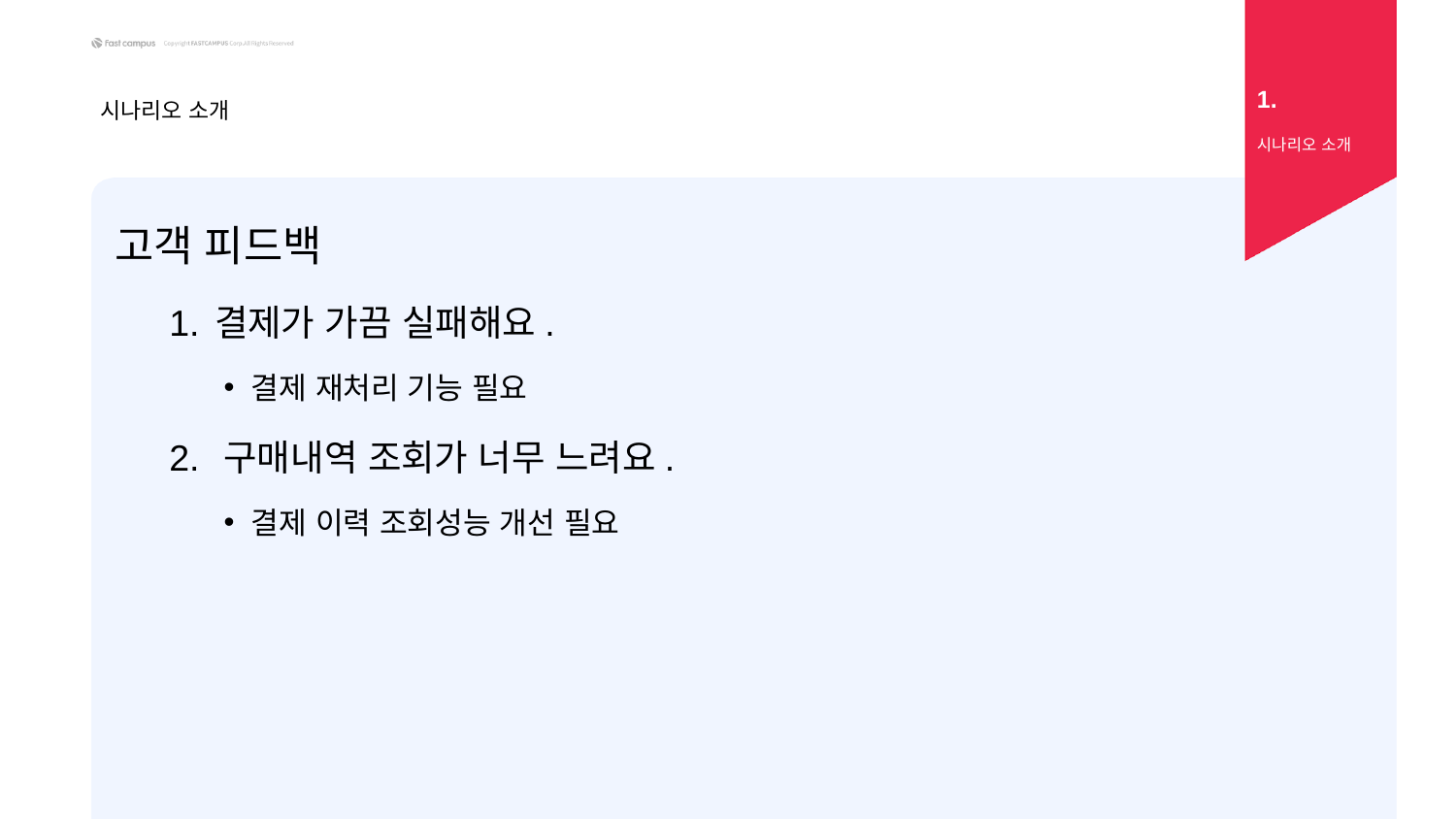

1.
# 시나리오 소개
시나리오 소개
고객 피드백
결제가 가끔 실패해요.
결제 재처리 기능 필요
구매내역 조회가 너무 느려요.
결제 이력 조회성능 개선 필요